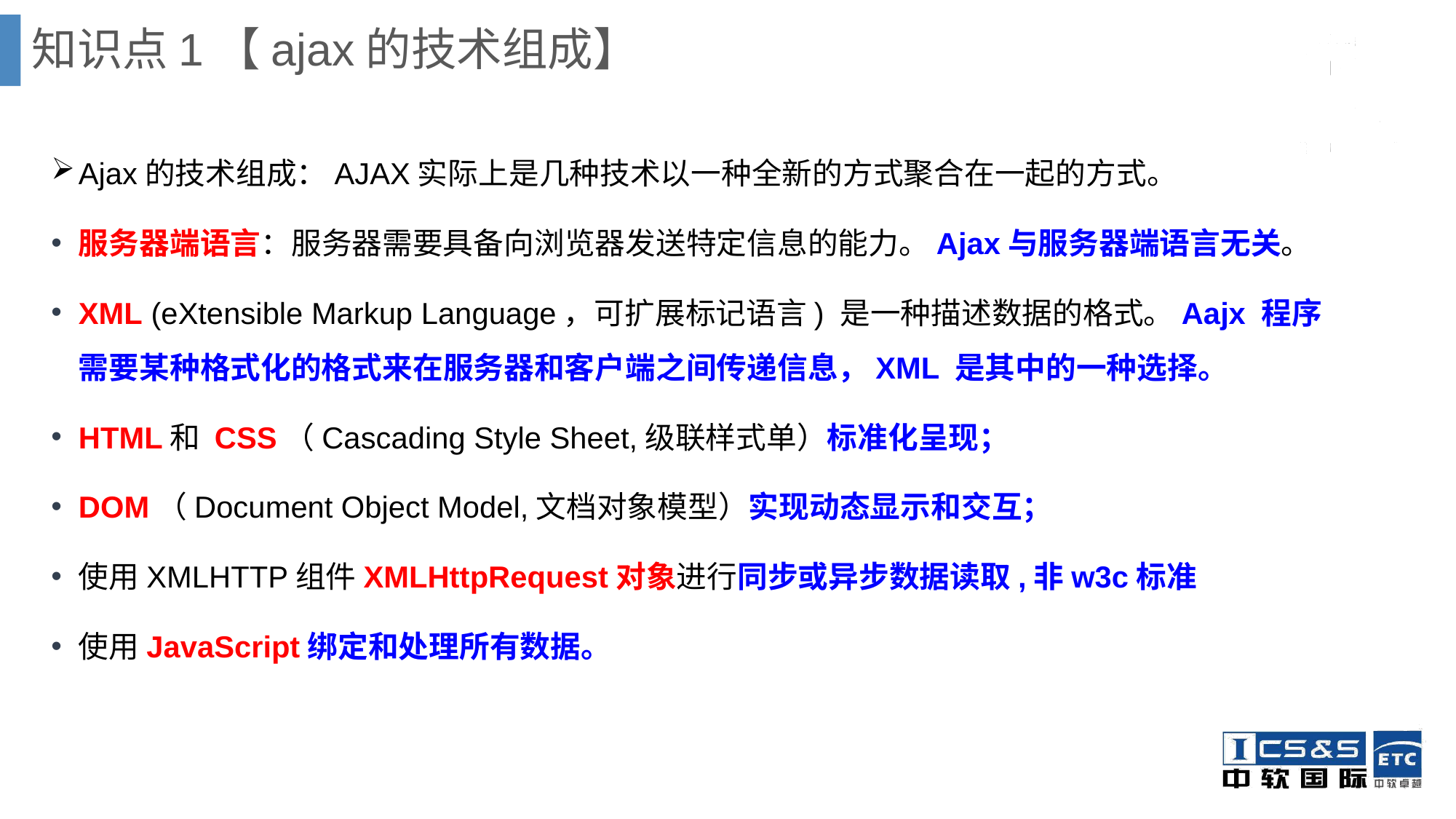

知识点1【ajax的技术组成】
Ajax的技术组成：AJAX实际上是几种技术以一种全新的方式聚合在一起的方式。
服务器端语言：服务器需要具备向浏览器发送特定信息的能力。Ajax与服务器端语言无关。
XML (eXtensible Markup Language，可扩展标记语言) 是一种描述数据的格式。Aajx 程序需要某种格式化的格式来在服务器和客户端之间传递信息，XML 是其中的一种选择。
HTML和 CSS（Cascading Style Sheet,级联样式单）标准化呈现；
DOM（Document Object Model,文档对象模型）实现动态显示和交互；
使用XMLHTTP组件XMLHttpRequest对象进行同步或异步数据读取,非w3c标准
使用JavaScript绑定和处理所有数据。